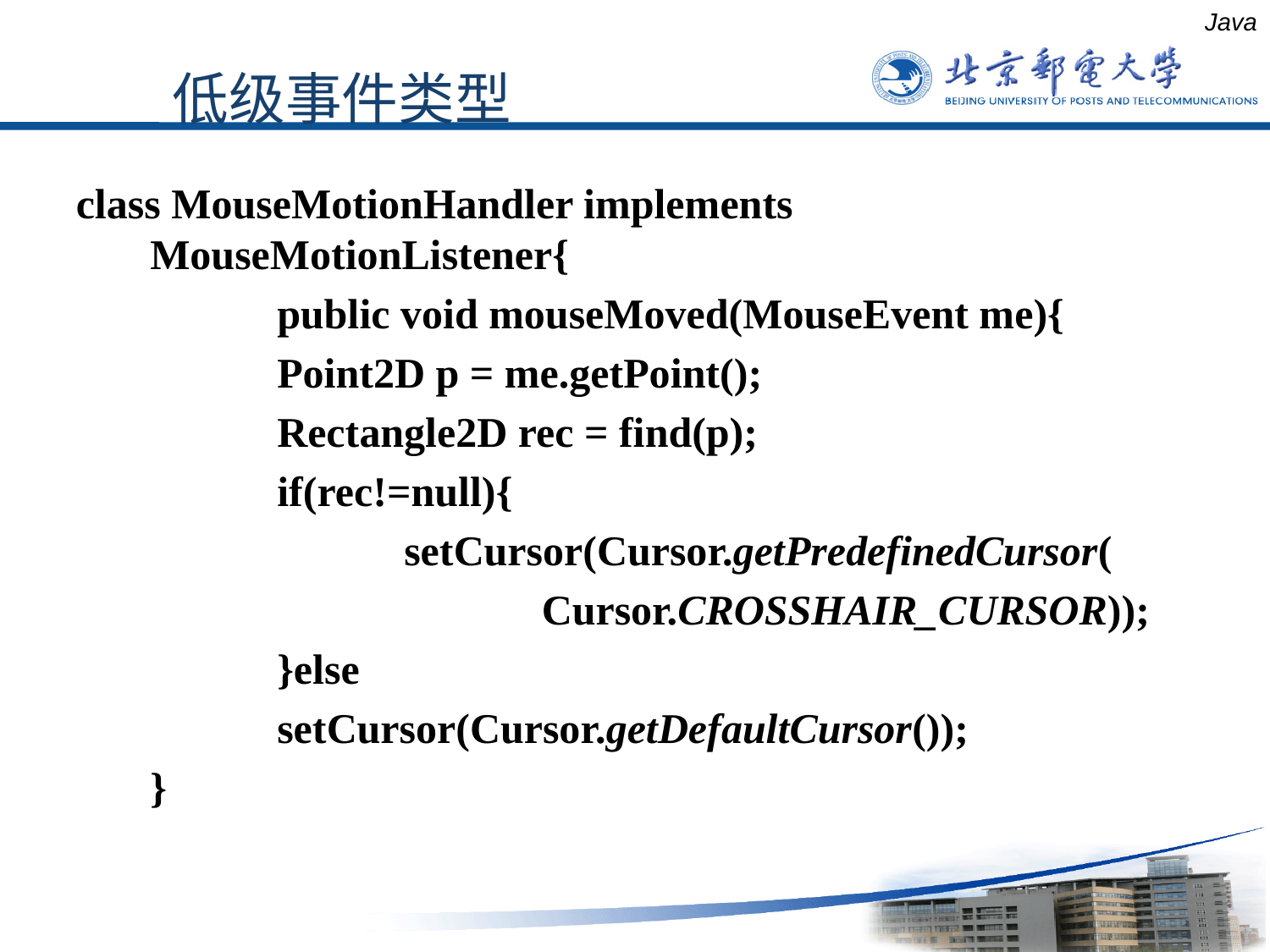

Java
低级事件类型
class MouseMotionHandler implements MouseMotionListener{
		public void mouseMoved(MouseEvent me){
		Point2D p = me.getPoint();
		Rectangle2D rec = find(p);
		if(rec!=null){
			setCursor(Cursor.getPredefinedCursor(
				 Cursor.CROSSHAIR_CURSOR));
		}else
		setCursor(Cursor.getDefaultCursor());
	}